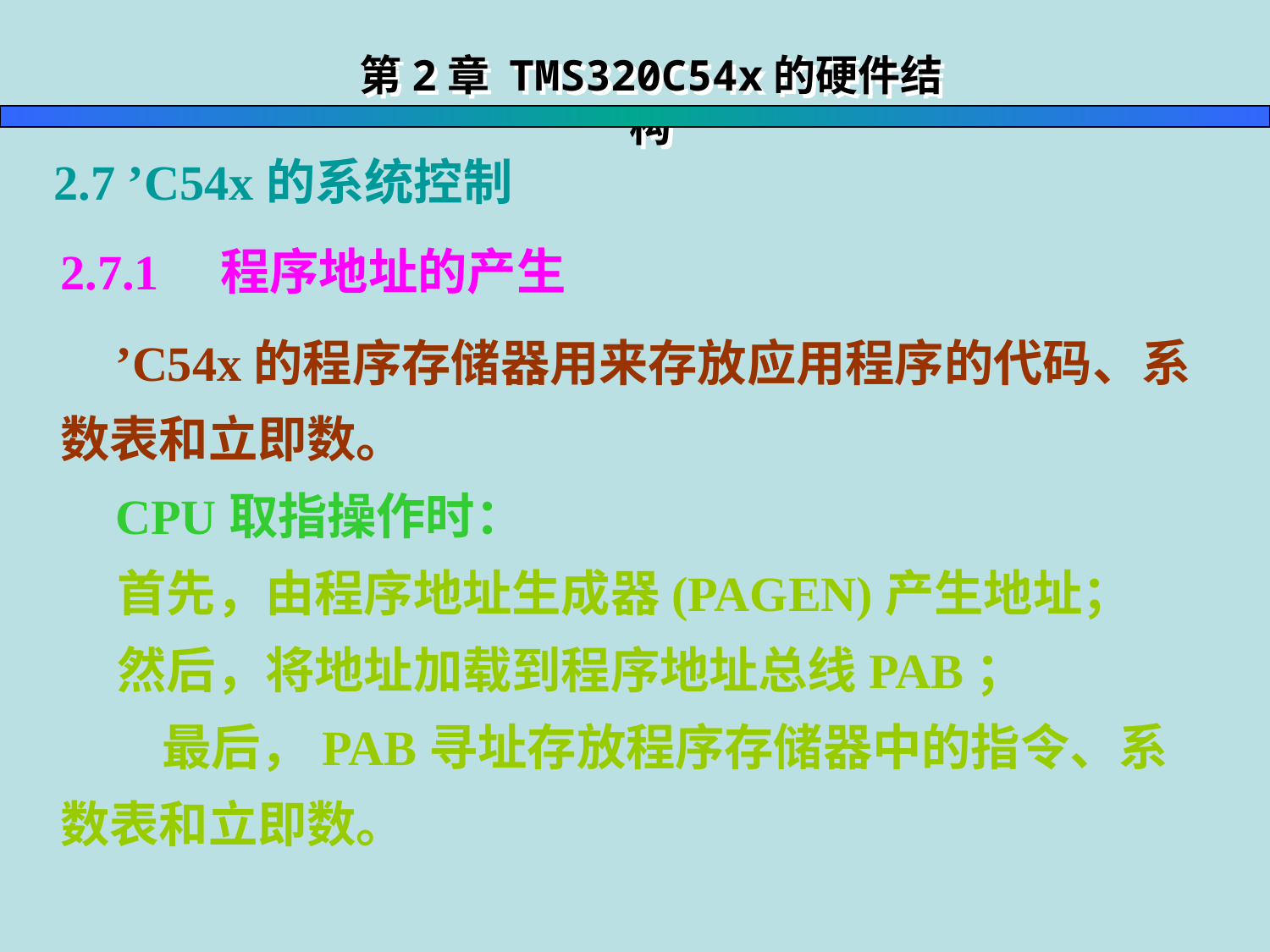

第2章 TMS320C54x的硬件结构

 2.7 ’C54x的系统控制
2.7.1　程序地址的产生
    ’C54x的程序存储器用来存放应用程序的代码、系数表和立即数。
    CPU取指操作时：
    首先，由程序地址生成器(PAGEN)产生地址；
    然后，将地址加载到程序地址总线PAB；
        最后，PAB寻址存放程序存储器中的指令、系数表和立即数。
125